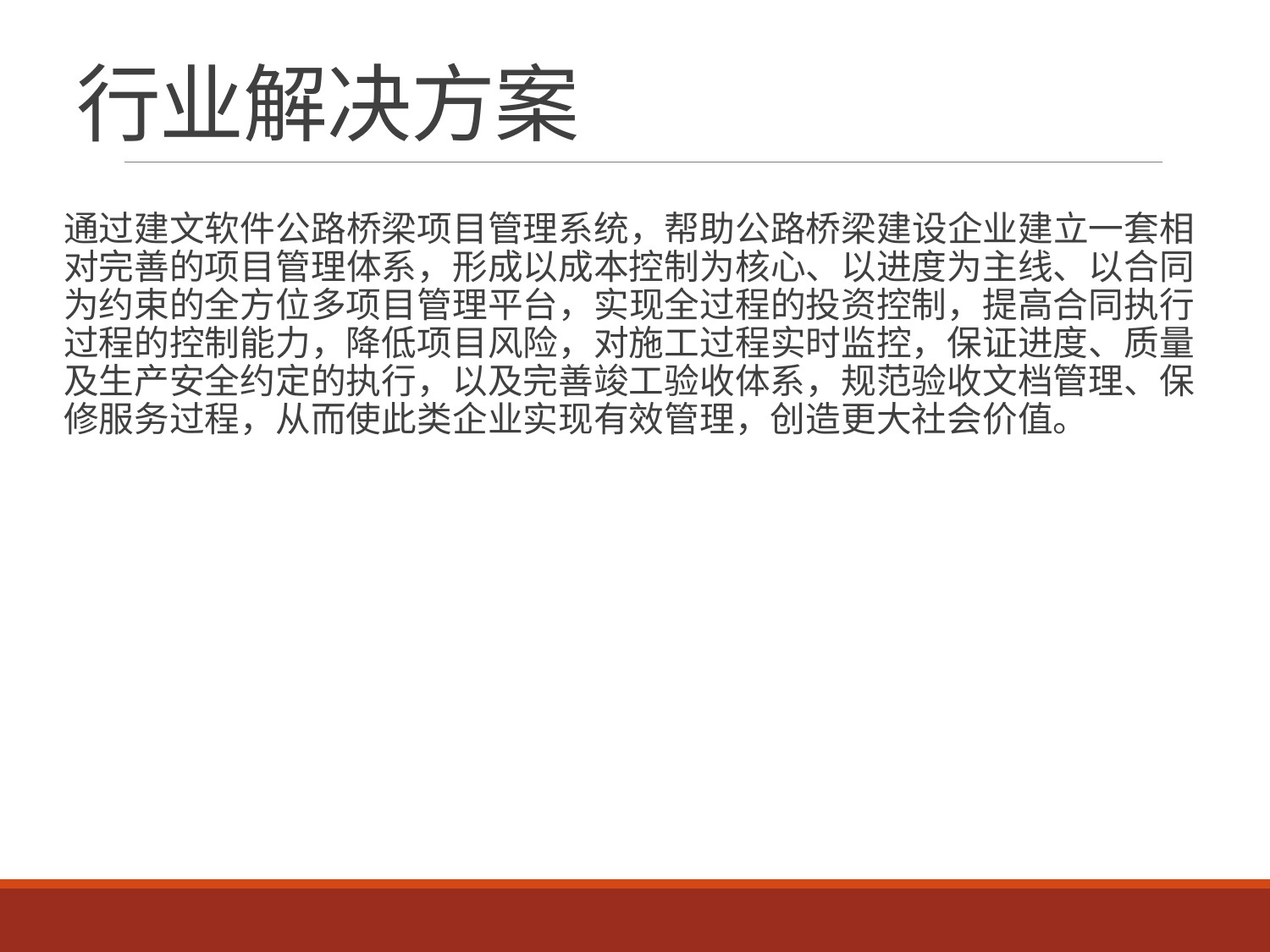

# 行业解决方案
通过建文软件公路桥梁项目管理系统，帮助公路桥梁建设企业建立一套相对完善的项目管理体系，形成以成本控制为核心、以进度为主线、以合同为约束的全方位多项目管理平台，实现全过程的投资控制，提高合同执行过程的控制能力，降低项目风险，对施工过程实时监控，保证进度、质量及生产安全约定的执行，以及完善竣工验收体系，规范验收文档管理、保修服务过程，从而使此类企业实现有效管理，创造更大社会价值。